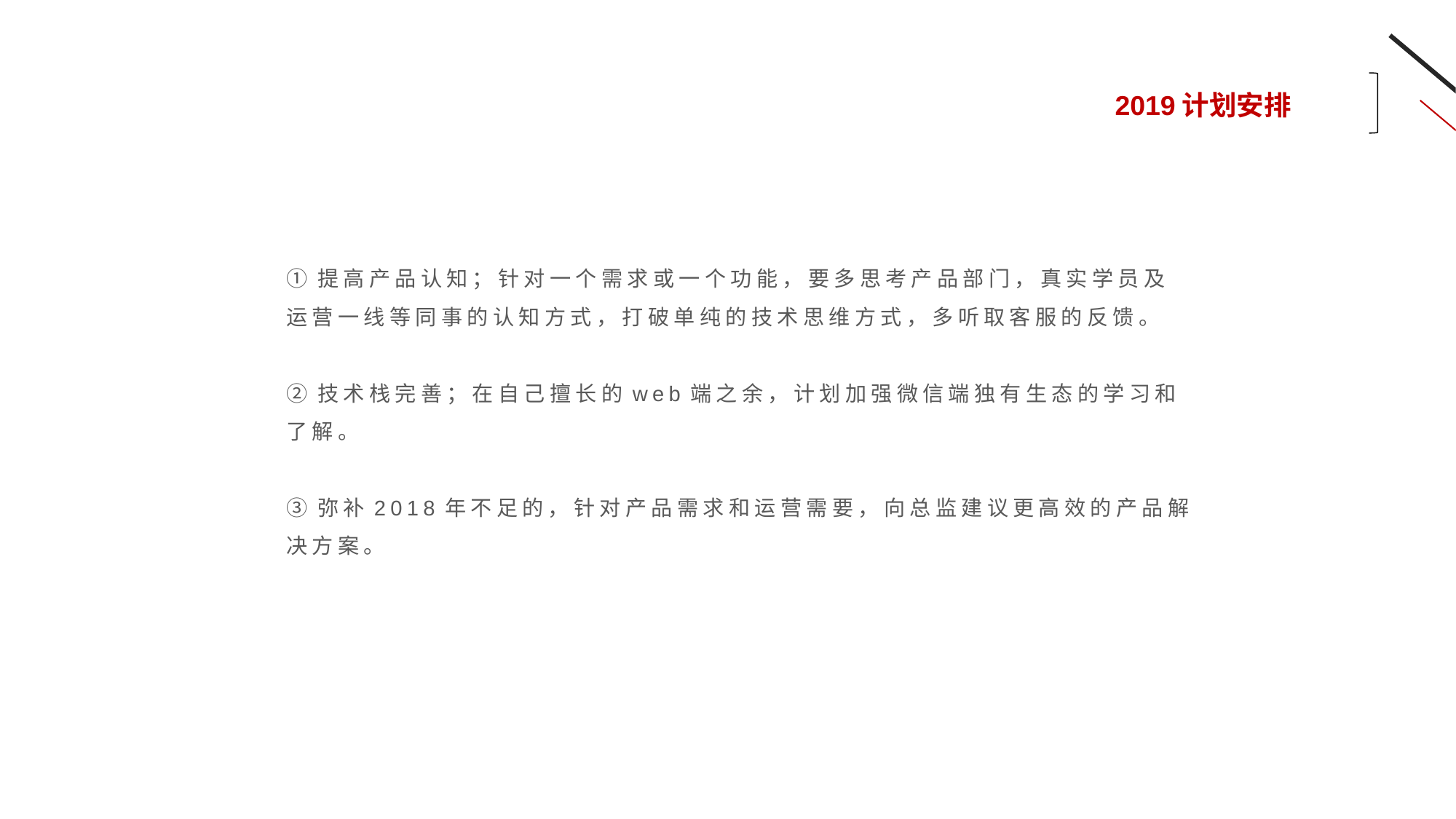

2019计划安排
①提高产品认知；针对一个需求或一个功能，要多思考产品部门，真实学员及运营一线等同事的认知方式，打破单纯的技术思维方式，多听取客服的反馈。

②技术栈完善；在自己擅长的web端之余，计划加强微信端独有生态的学习和了解。

③弥补2018年不足的，针对产品需求和运营需要，向总监建议更高效的产品解决方案。